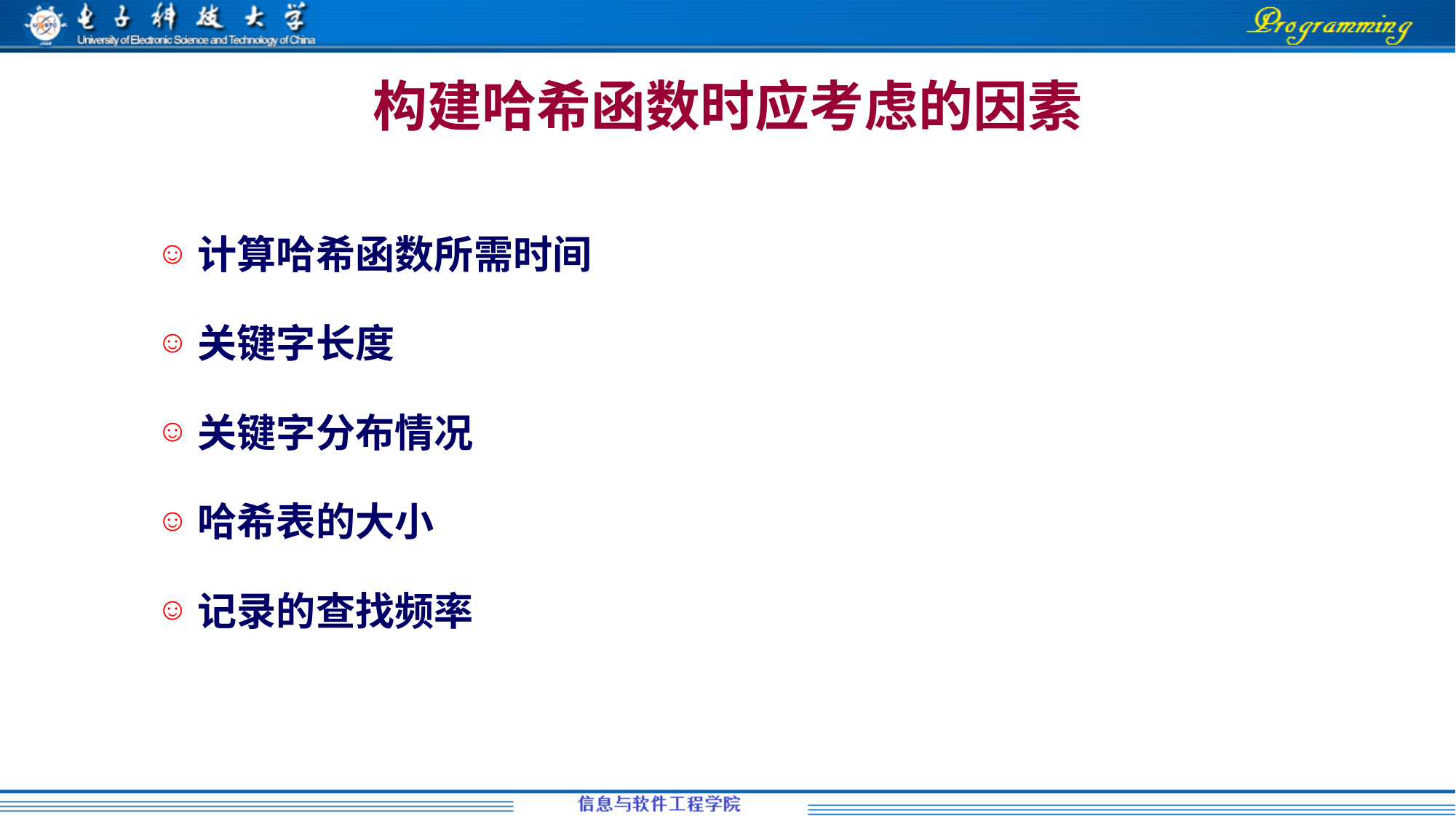

# 构建哈希函数时应考虑的因素
计算哈希函数所需时间
关键字长度
关键字分布情况
哈希表的大小
记录的查找频率